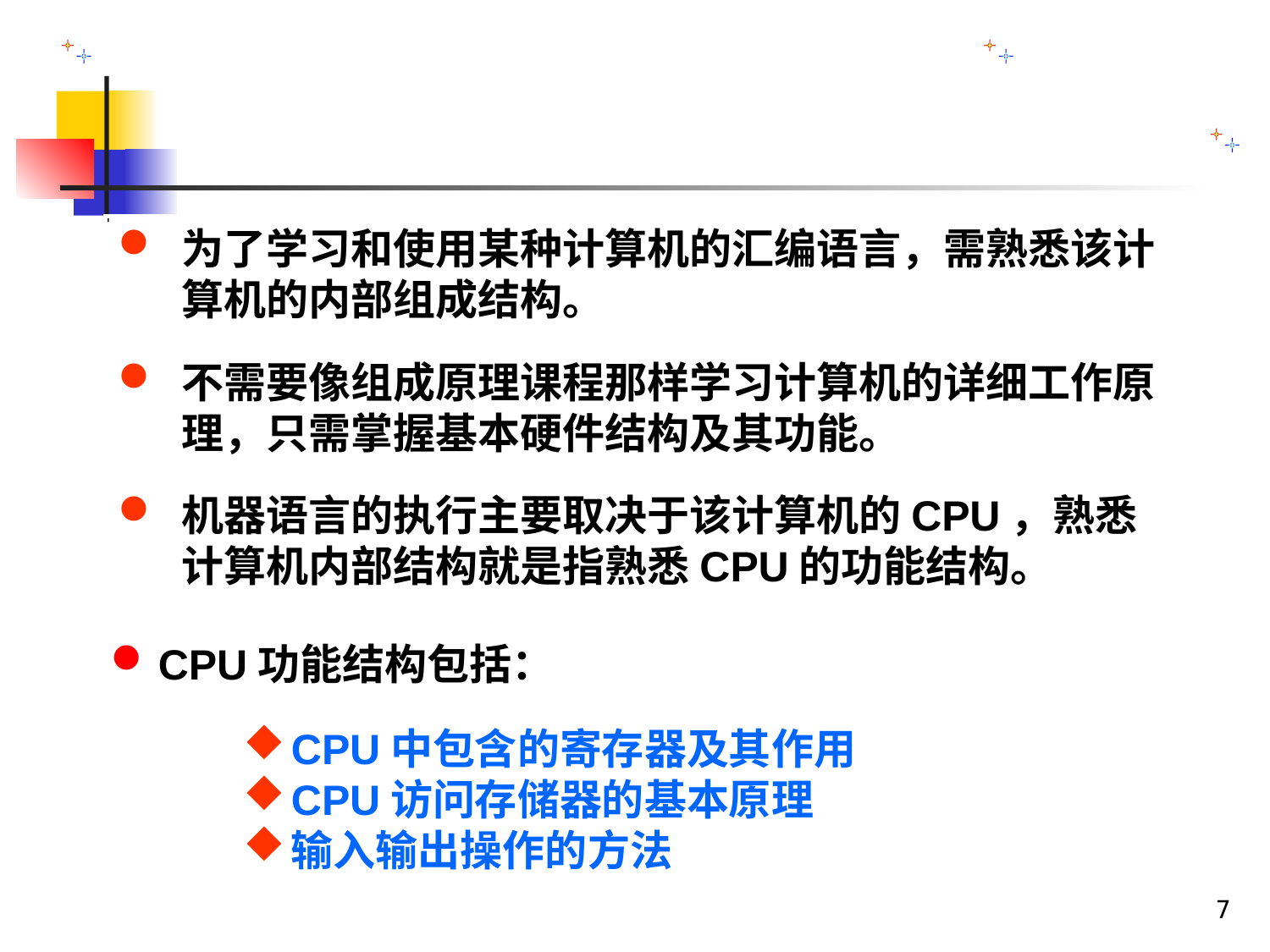

为了学习和使用某种计算机的汇编语言，需熟悉该计算机的内部组成结构。
不需要像组成原理课程那样学习计算机的详细工作原理，只需掌握基本硬件结构及其功能。
机器语言的执行主要取决于该计算机的CPU，熟悉计算机内部结构就是指熟悉CPU的功能结构。
CPU功能结构包括：
CPU中包含的寄存器及其作用
CPU访问存储器的基本原理
输入输出操作的方法
7